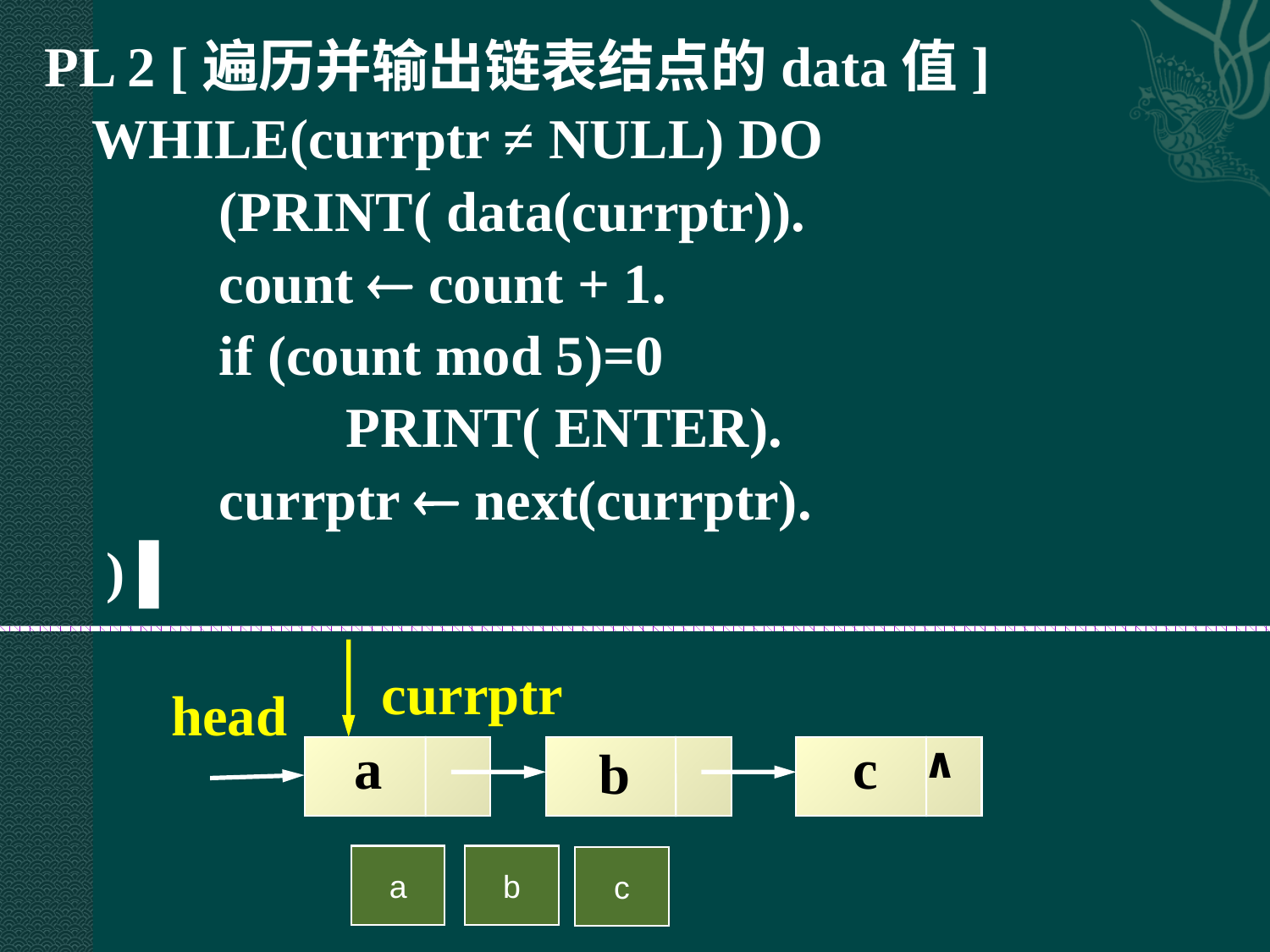

PL 2 [遍历并输出链表结点的data值]
	WHILE(currptr ≠ NULL) DO
		(PRINT( data(currptr)).
		count ← count + 1.
		if (count mod 5)=0
			PRINT( ENTER).
		currptr ← next(currptr).
	 ) ▌

currptr
head
a
c

b

∧
a
b
c